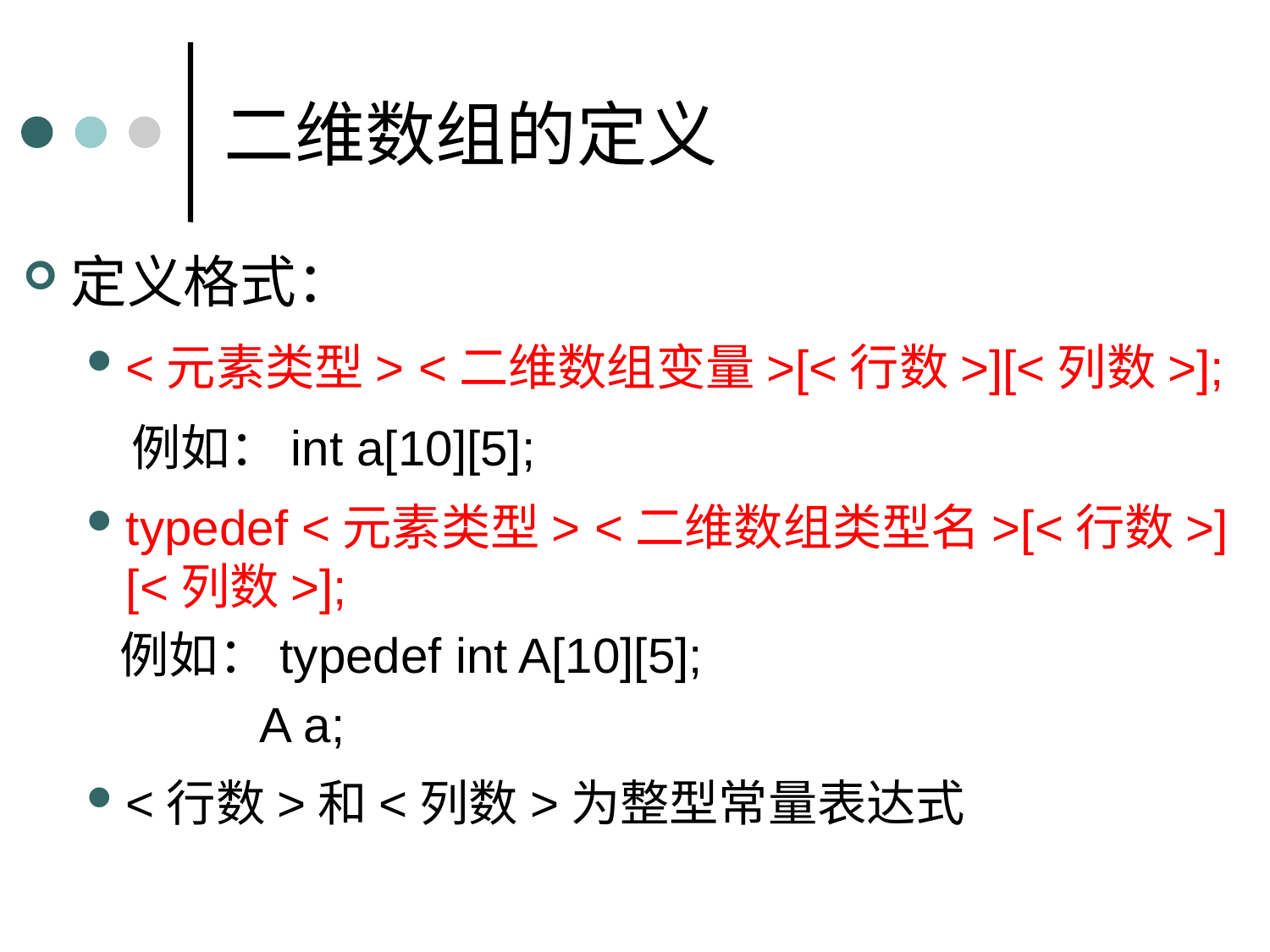

二维数组的定义
定义格式：
<元素类型> <二维数组变量>[<行数>][<列数>];
   例如：int a[10][5];
typedef <元素类型> <二维数组类型名>[<行数>][<列数>];
  例如：typedef int A[10][5];
        A a;
<行数>和<列数>为整型常量表达式